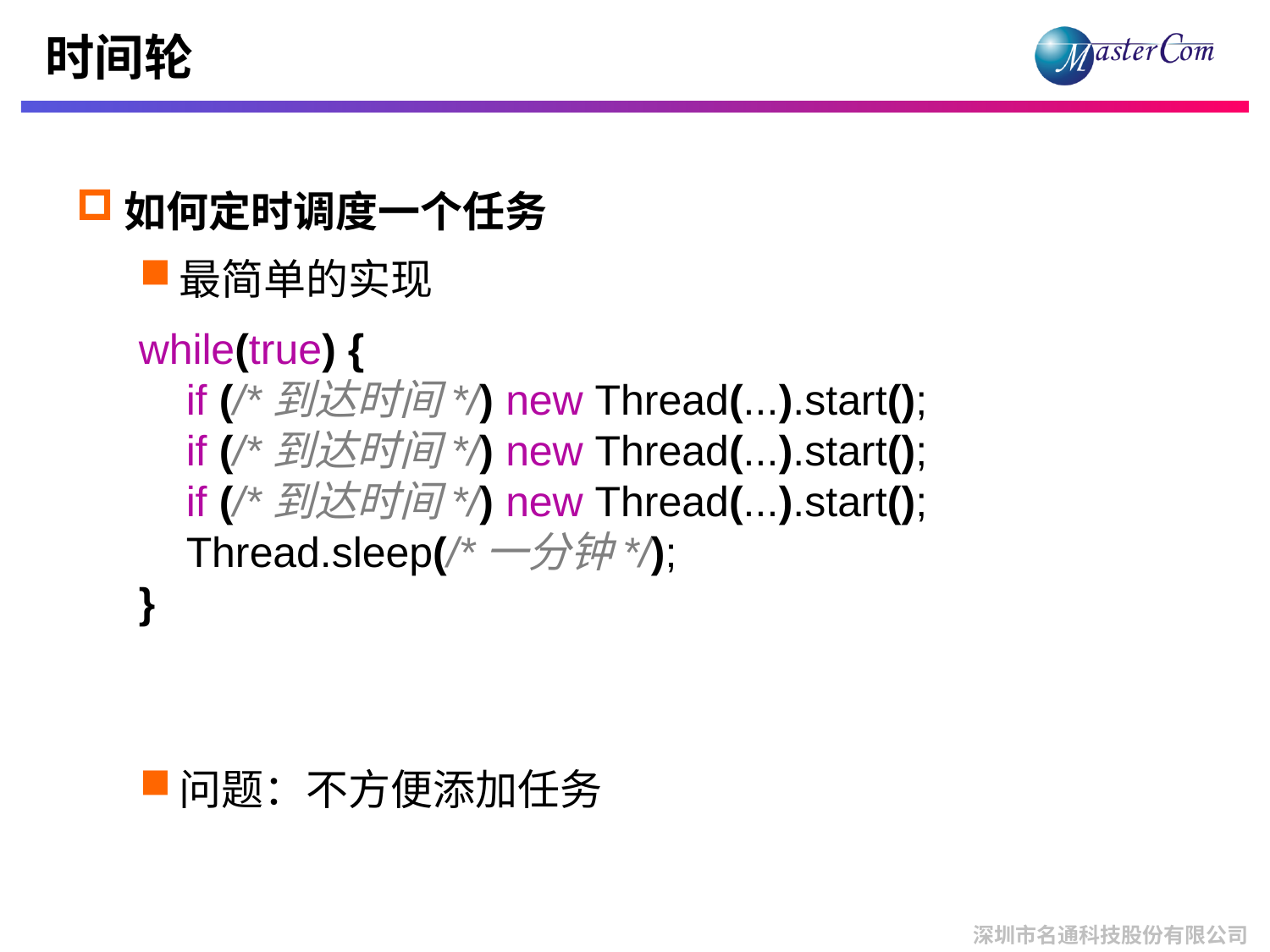

# 时间轮
如何定时调度一个任务
最简单的实现

问题：不方便添加任务

while(true) {
    if (/*到达时间*/) new Thread(...).start();
    if (/*到达时间*/) new Thread(...).start();
    if (/*到达时间*/) new Thread(...).start();
    Thread.sleep(/*一分钟*/);
}